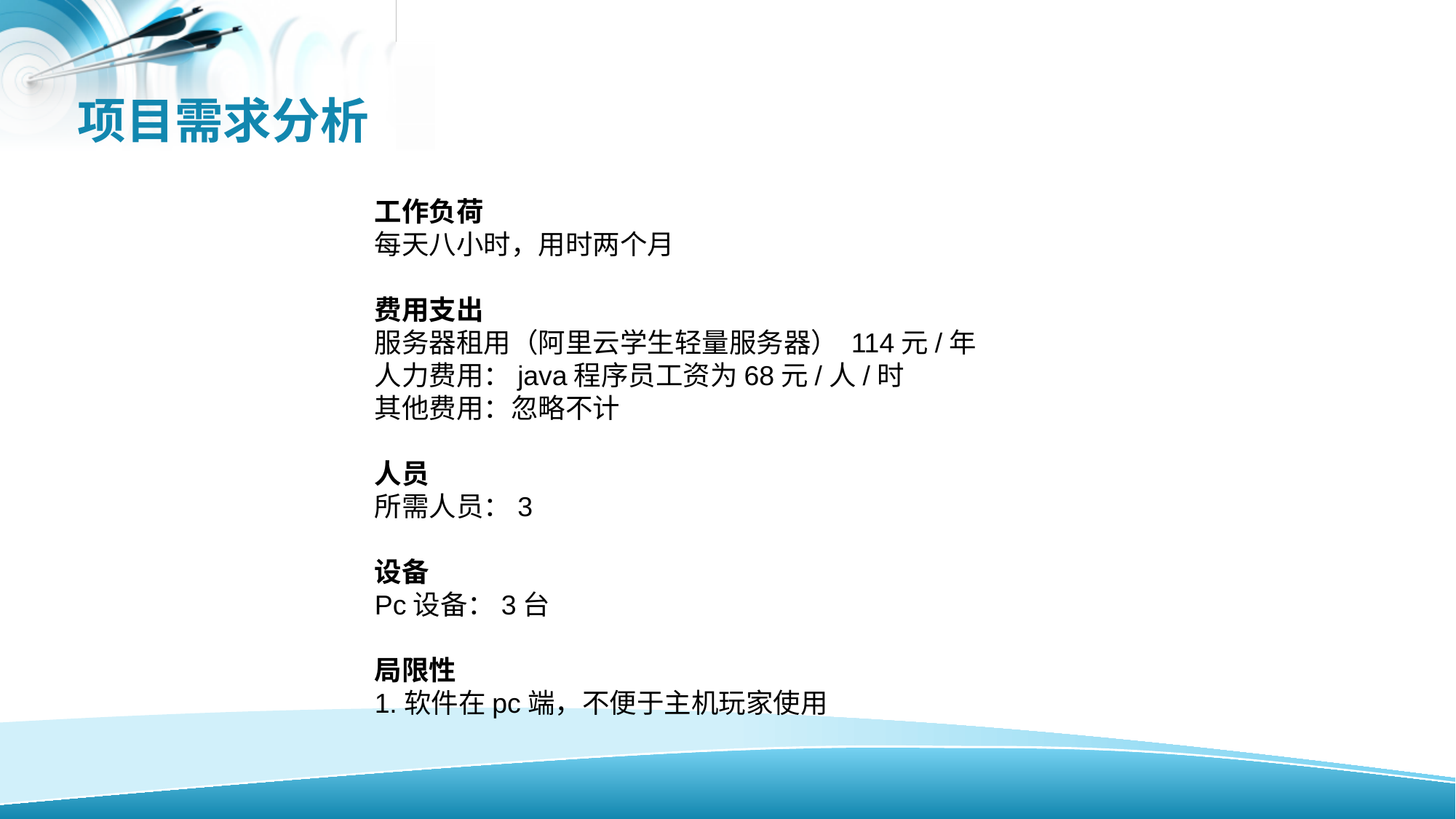

# 项目需求分析
工作负荷
每天八小时，用时两个月

费用支出
服务器租用（阿里云学生轻量服务器） 114元/年
人力费用：java程序员工资为68元/人/时
其他费用：忽略不计

人员
所需人员：3

设备
Pc设备：3台

局限性
1.软件在pc端，不便于主机玩家使用